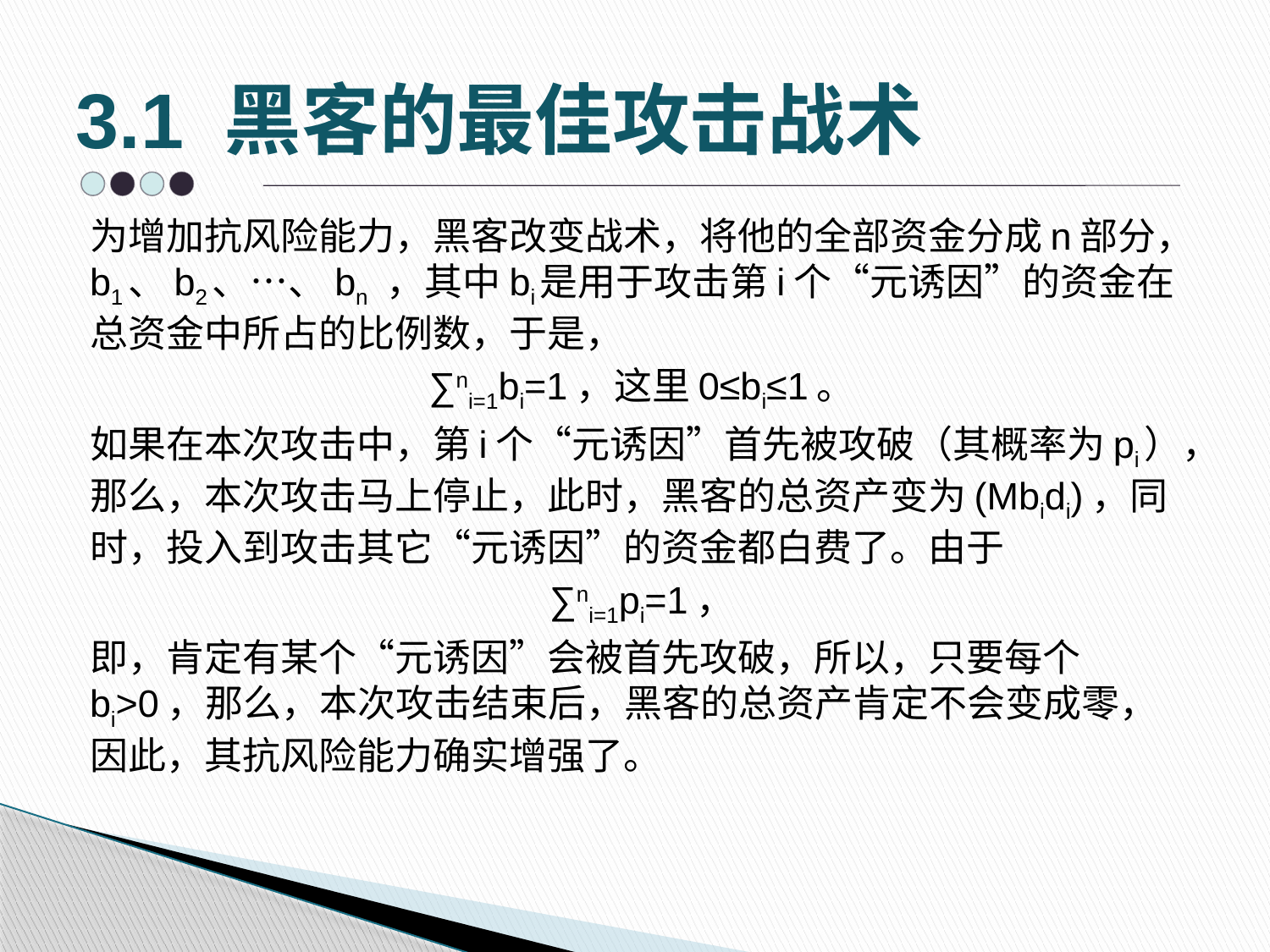

# 3.1 黑客的最佳攻击战术

为增加抗风险能力，黑客改变战术，将他的全部资金分成n部分，b1、b2、…、bn ，其中bi是用于攻击第i个“元诱因”的资金在总资金中所占的比例数，于是，
∑ni=1bi=1，这里0≤bi≤1。
如果在本次攻击中，第i个“元诱因”首先被攻破（其概率为pi），那么，本次攻击马上停止，此时，黑客的总资产变为(Mbidi)，同时，投入到攻击其它“元诱因”的资金都白费了。由于
∑ni=1pi=1，
即，肯定有某个“元诱因”会被首先攻破，所以，只要每个bi>0，那么，本次攻击结束后，黑客的总资产肯定不会变成零，因此，其抗风险能力确实增强了。